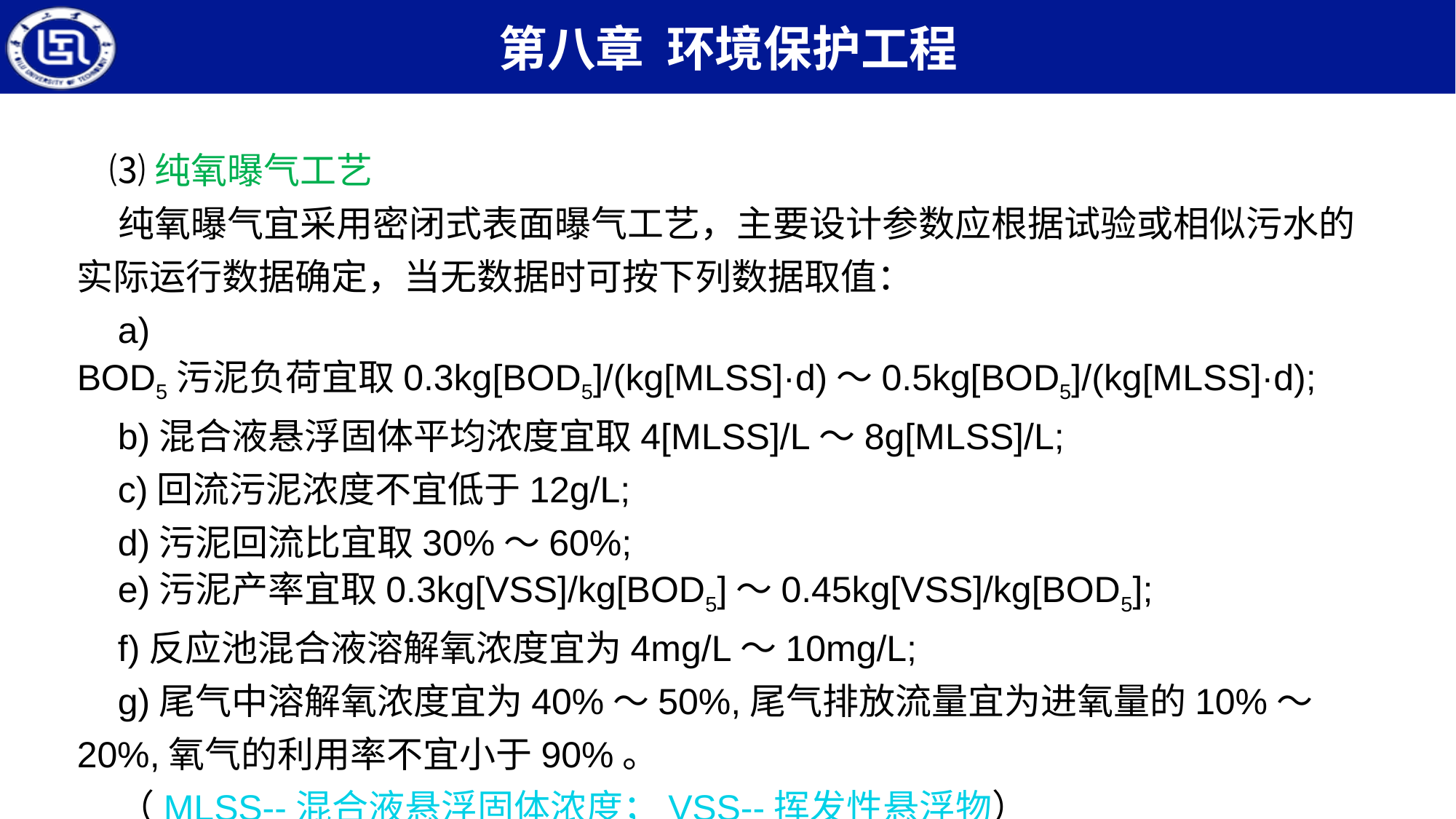

⑶纯氧曝气工艺
    纯氧曝气宜采用密闭式表面曝气工艺，主要设计参数应根据试验或相似污水的实际运行数据确定，当无数据时可按下列数据取值：
    a) BOD5污泥负荷宜取0.3kg[BOD5]/(kg[MLSS]·d)～0.5kg[BOD5]/(kg[MLSS]·d);
    b)混合液悬浮固体平均浓度宜取4[MLSS]/L～8g[MLSS]/L;
    c)回流污泥浓度不宜低于12g/L;
    d)污泥回流比宜取30%～60%;
    e)污泥产率宜取0.3kg[VSS]/kg[BOD5]～0.45kg[VSS]/kg[BOD5];
    f)反应池混合液溶解氧浓度宜为4mg/L～10mg/L;
    g)尾气中溶解氧浓度宜为40%～50%,尾气排放流量宜为进氧量的10%～20%,氧气的利用率不宜小于90%。
    （MLSS--混合液悬浮固体浓度；VSS--挥发性悬浮物）